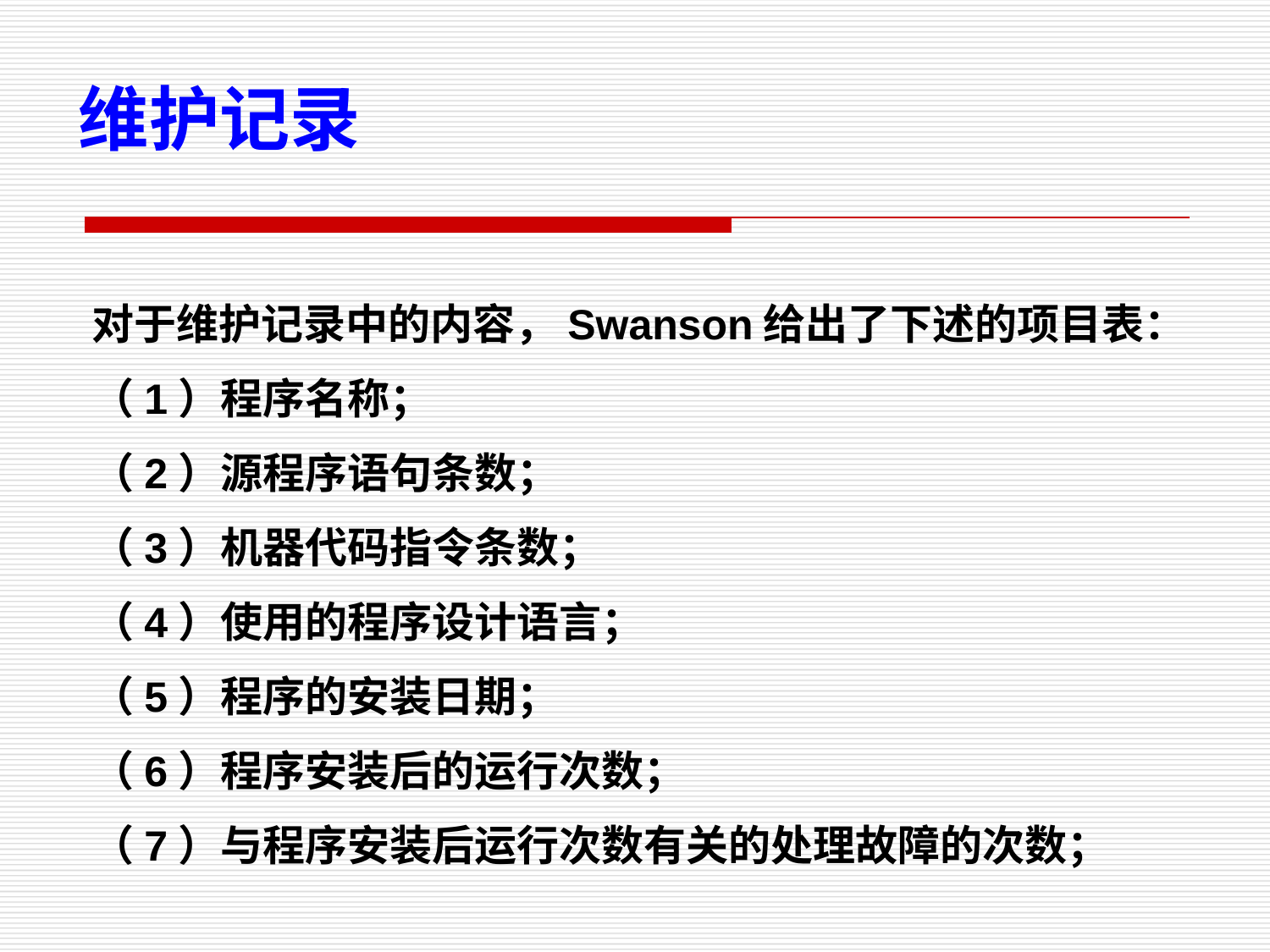

维护记录
对于维护记录中的内容，Swanson给出了下述的项目表：
（1）程序名称；
（2）源程序语句条数；
（3）机器代码指令条数；
（4）使用的程序设计语言；
（5）程序的安装日期；
（6）程序安装后的运行次数；
（7）与程序安装后运行次数有关的处理故障的次数；